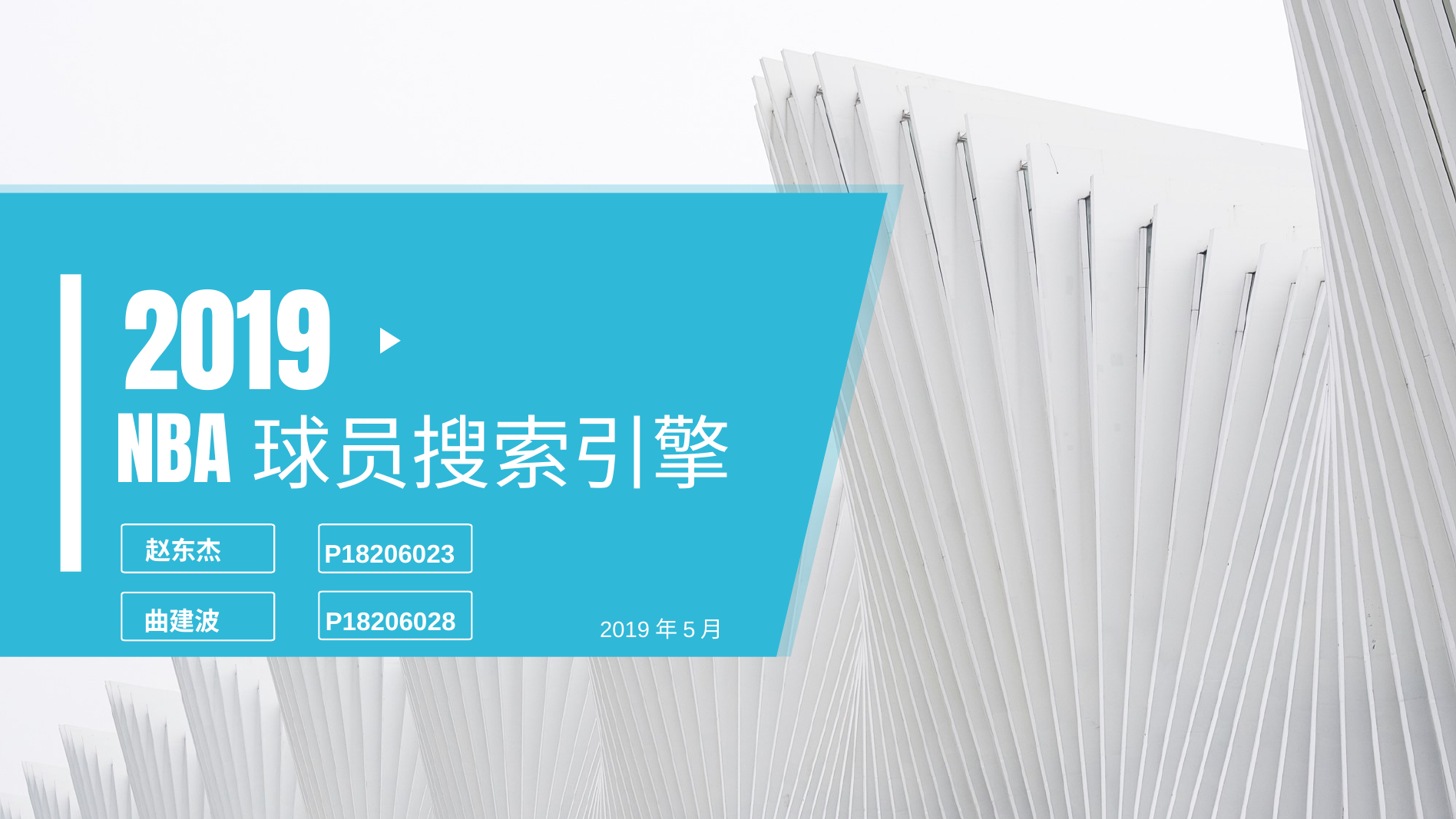

2019

NBA球员搜索引擎
赵东杰

P18206023

P18206028

曲建波
2019年5月